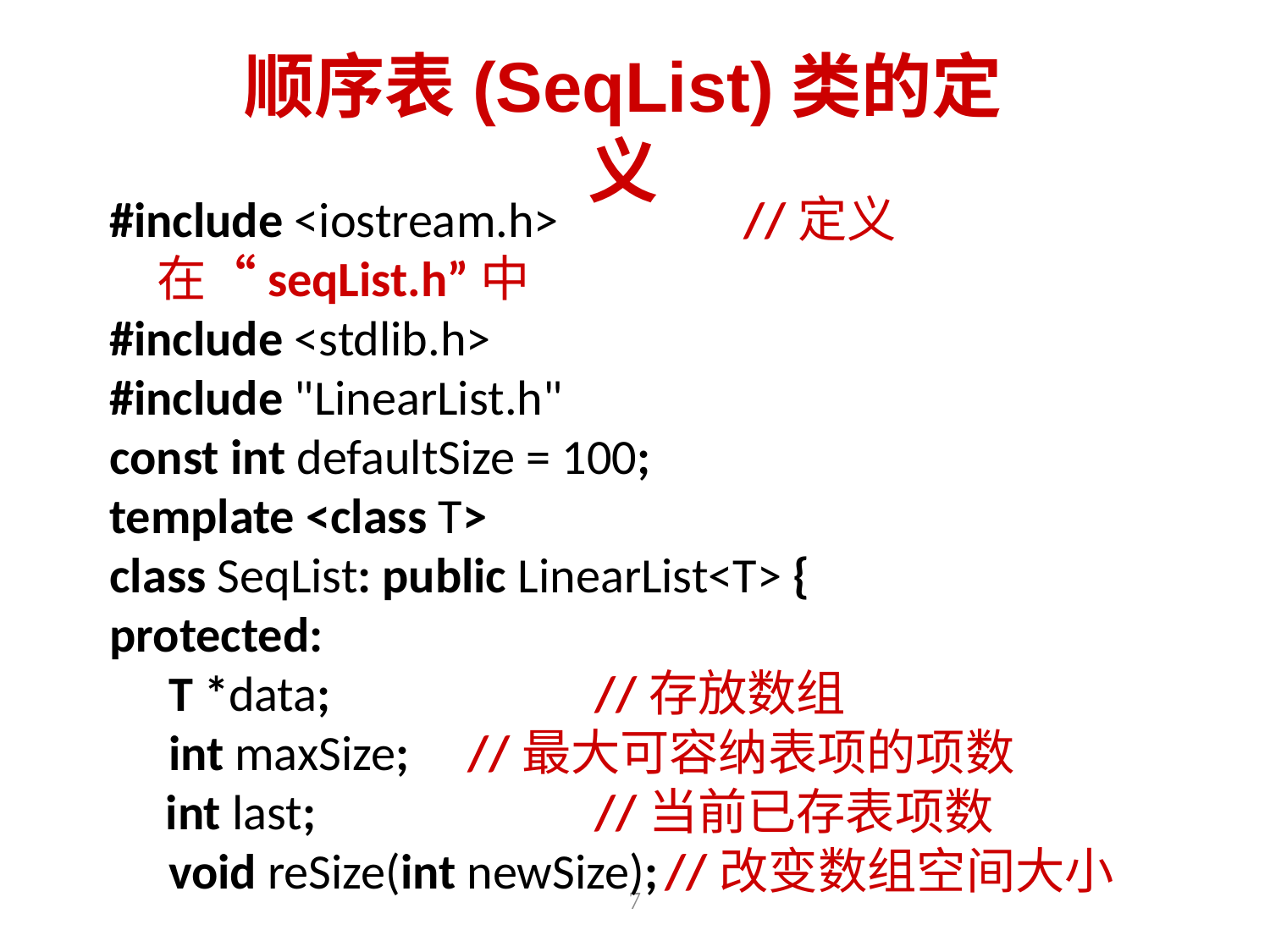

# 顺序表(SeqList)类的定义
#include <iostream.h>	       //定义在“seqList.h”中
#include <stdlib.h>
#include "LinearList.h"
const int defaultSize = 100;
template <class T>
class SeqList: public LinearList<T> {
protected:
	 T *data;		     //存放数组
	 int maxSize;	     //最大可容纳表项的项数
     int last;		     //当前已存表项数
	 void reSize(int newSize);	//改变数组空间大小
7